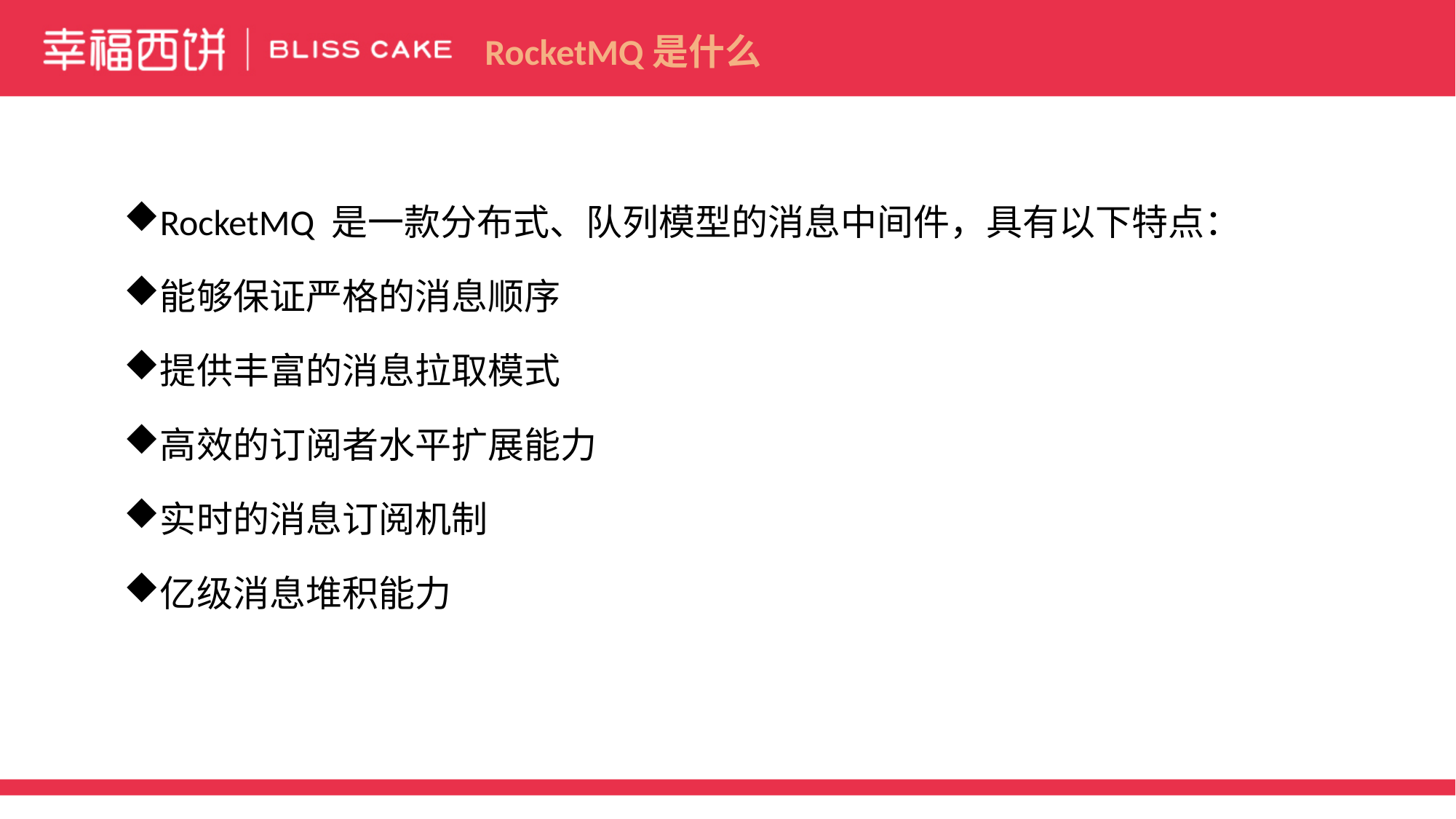

RocketMQ是什么
RocketMQ 是一款分布式、队列模型的消息中间件，具有以下特点：
能够保证严格的消息顺序
提供丰富的消息拉取模式
高效的订阅者水平扩展能力
实时的消息订阅机制
亿级消息堆积能力